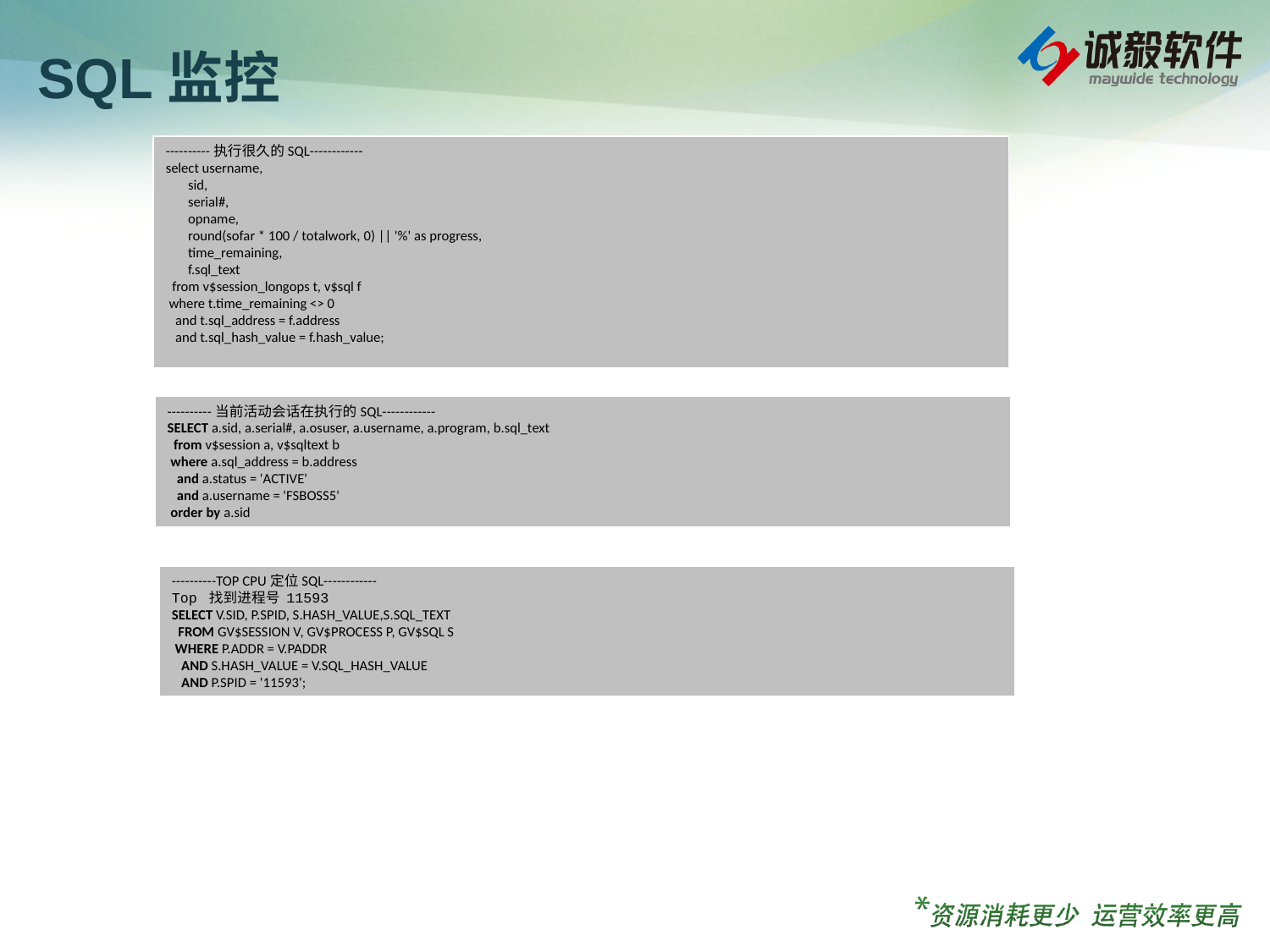

# SQL监控
----------执行很久的SQL------------
select username,
       sid,
       serial#,
       opname,
       round(sofar * 100 / totalwork, 0) || '%' as progress,
       time_remaining,
       f.sql_text
  from v$session_longops t, v$sql f
 where t.time_remaining <> 0
   and t.sql_address = f.address
   and t.sql_hash_value = f.hash_value;

----------当前活动会话在执行的SQL------------
SELECT a.sid, a.serial#, a.osuser, a.username, a.program, b.sql_text
  from v$session a, v$sqltext b
 where a.sql_address = b.address
   and a.status = 'ACTIVE'
   and a.username = 'FSBOSS5'
 order by a.sid
----------TOP CPU定位SQL------------
Top 找到进程号 11593
SELECT V.SID, P.SPID, S.HASH_VALUE,S.SQL_TEXT
  FROM GV$SESSION V, GV$PROCESS P, GV$SQL S
 WHERE P.ADDR = V.PADDR
   AND S.HASH_VALUE = V.SQL_HASH_VALUE
   AND P.SPID = '11593';